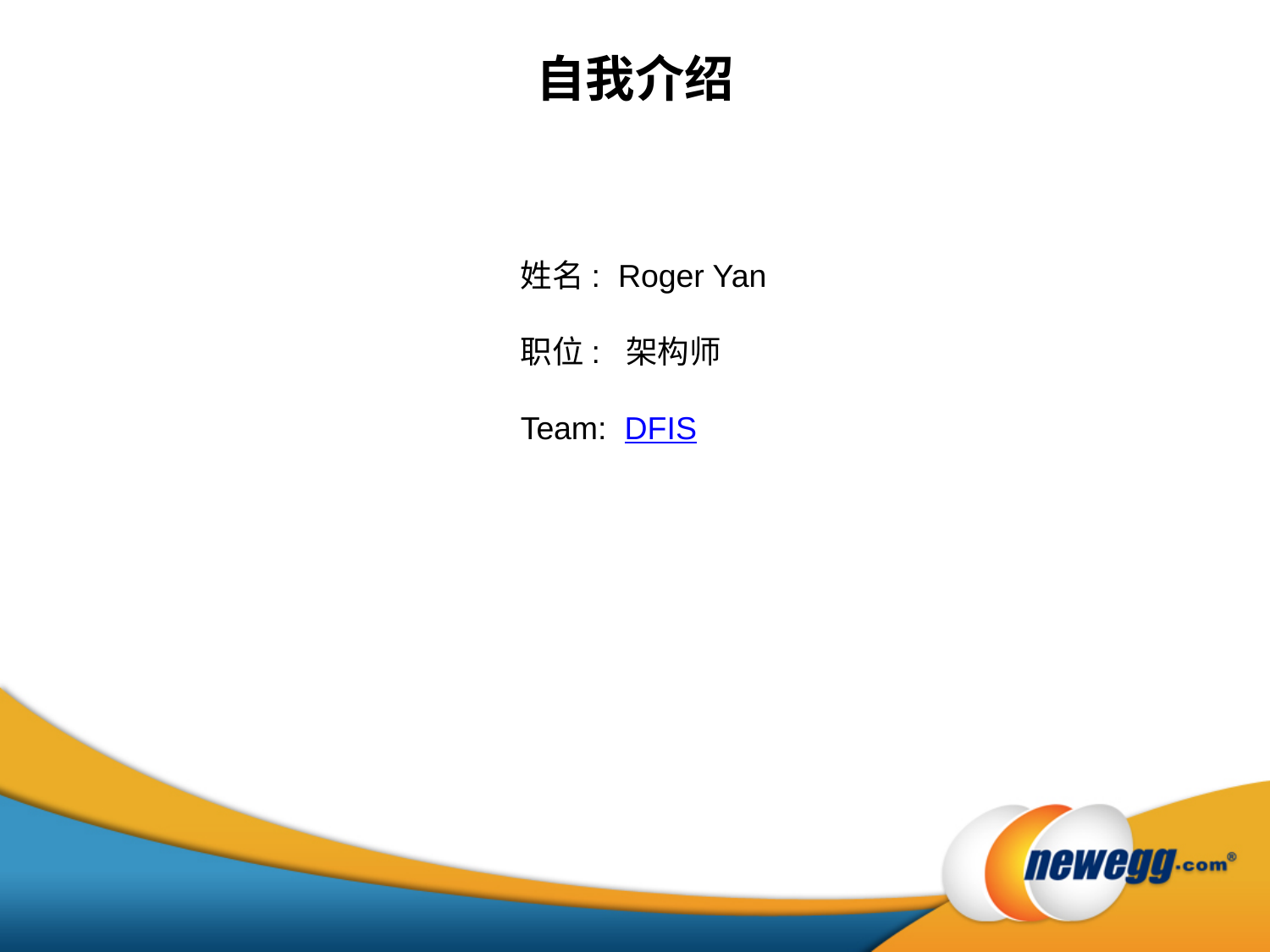

# 自我介绍
姓名:  Roger Yan

职位:  架构师

Team:  DFIS